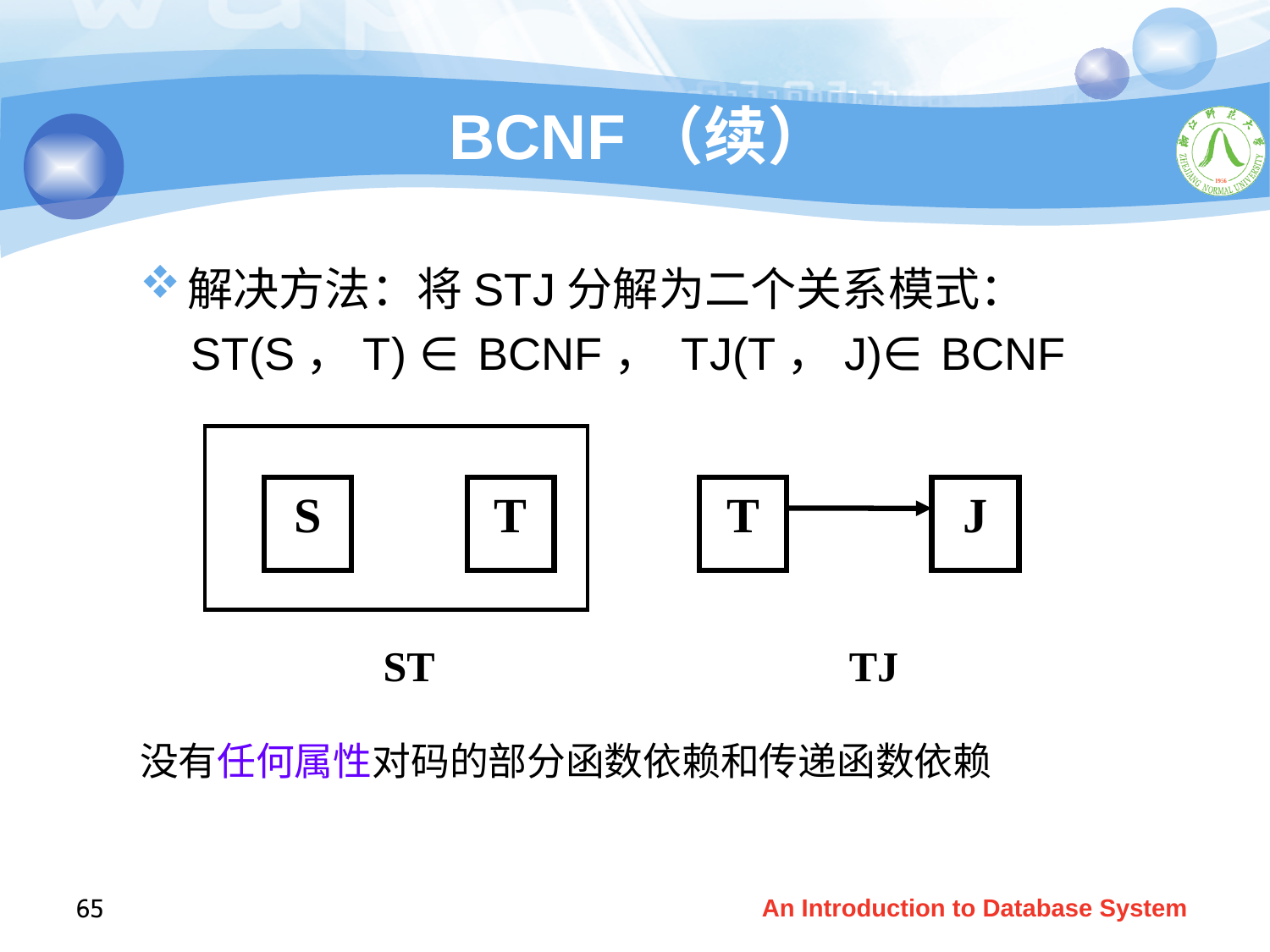

# BCNF（续）
解决方法：将STJ分解为二个关系模式：
    ST(S，T) ∈ BCNF， TJ(T，J)∈ BCNF

没有任何属性对码的部分函数依赖和传递函数依赖

S
T
T
J

ST
TJ
65
An Introduction to Database System